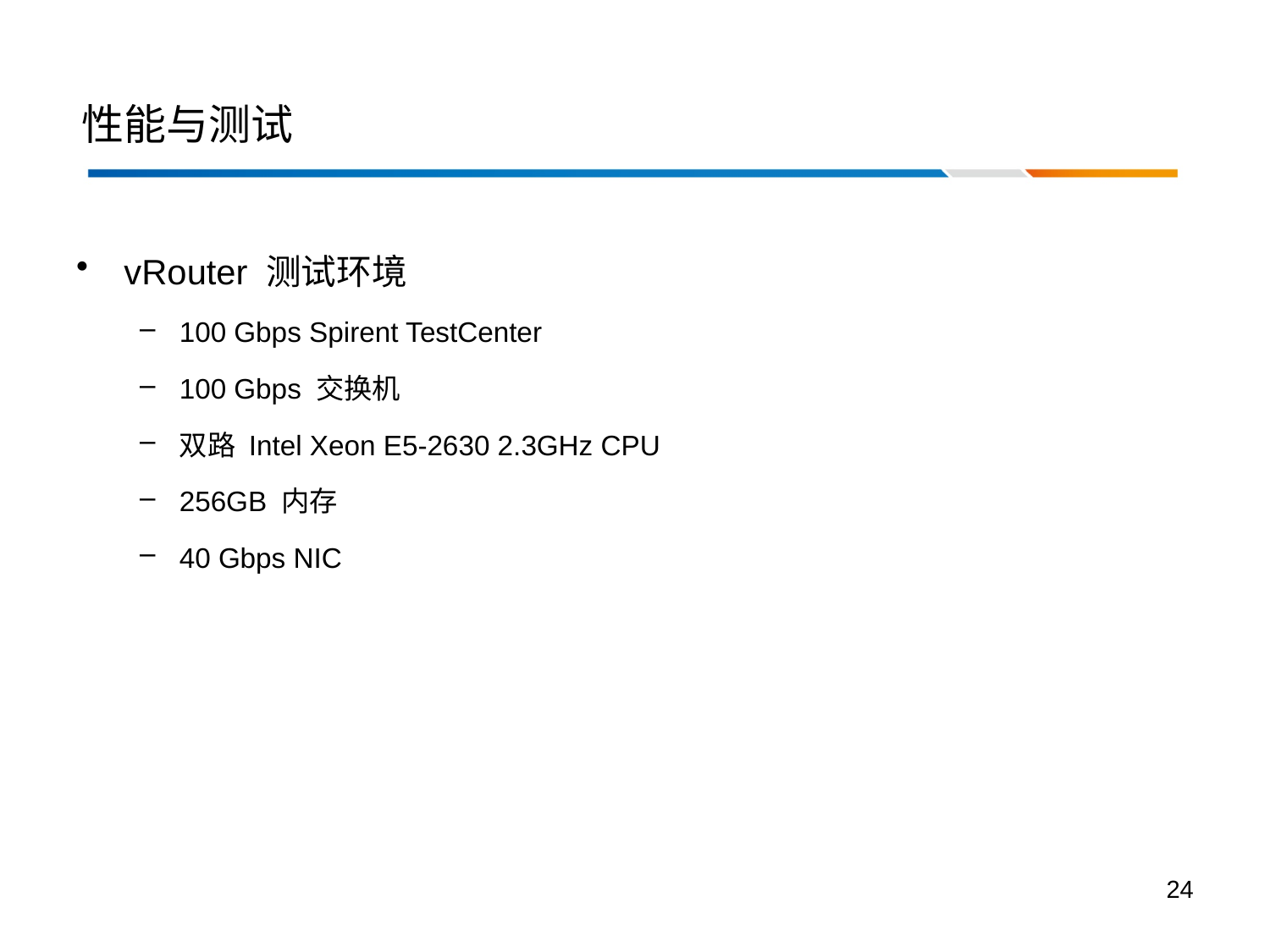

# 性能与测试
vRouter 测试环境
100 Gbps Spirent TestCenter
100 Gbps 交换机
双路 Intel Xeon E5-2630 2.3GHz CPU
256GB 内存
40 Gbps NIC
24